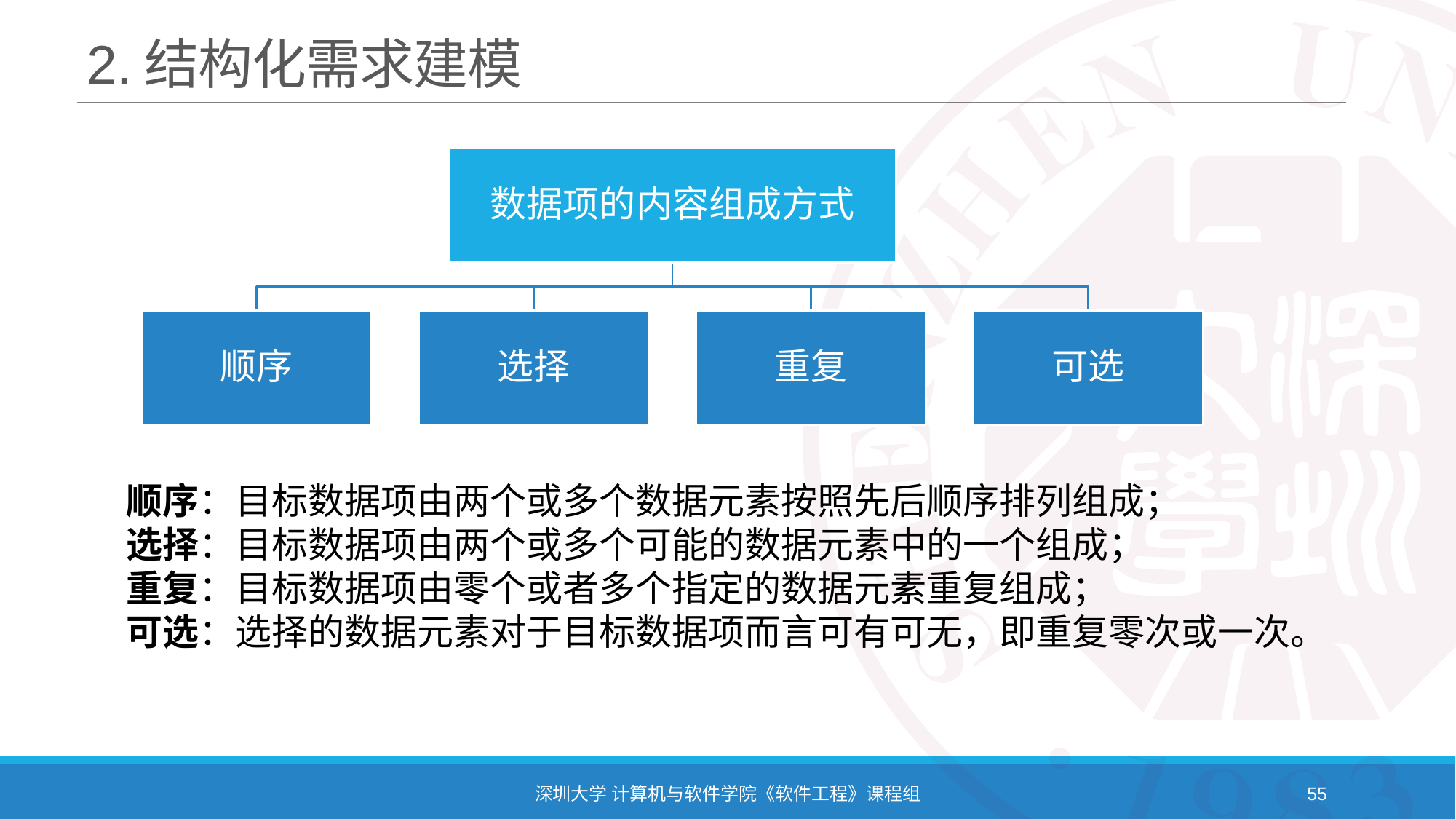

# 2.结构化需求建模
数据项的内容组成方式
顺序
选择
重复
可选
顺序：目标数据项由两个或多个数据元素按照先后顺序排列组成；
选择：目标数据项由两个或多个可能的数据元素中的一个组成；
重复：目标数据项由零个或者多个指定的数据元素重复组成；
可选：选择的数据元素对于目标数据项而言可有可无，即重复零次或一次。
深圳大学 计算机与软件学院《软件工程》课程组
55